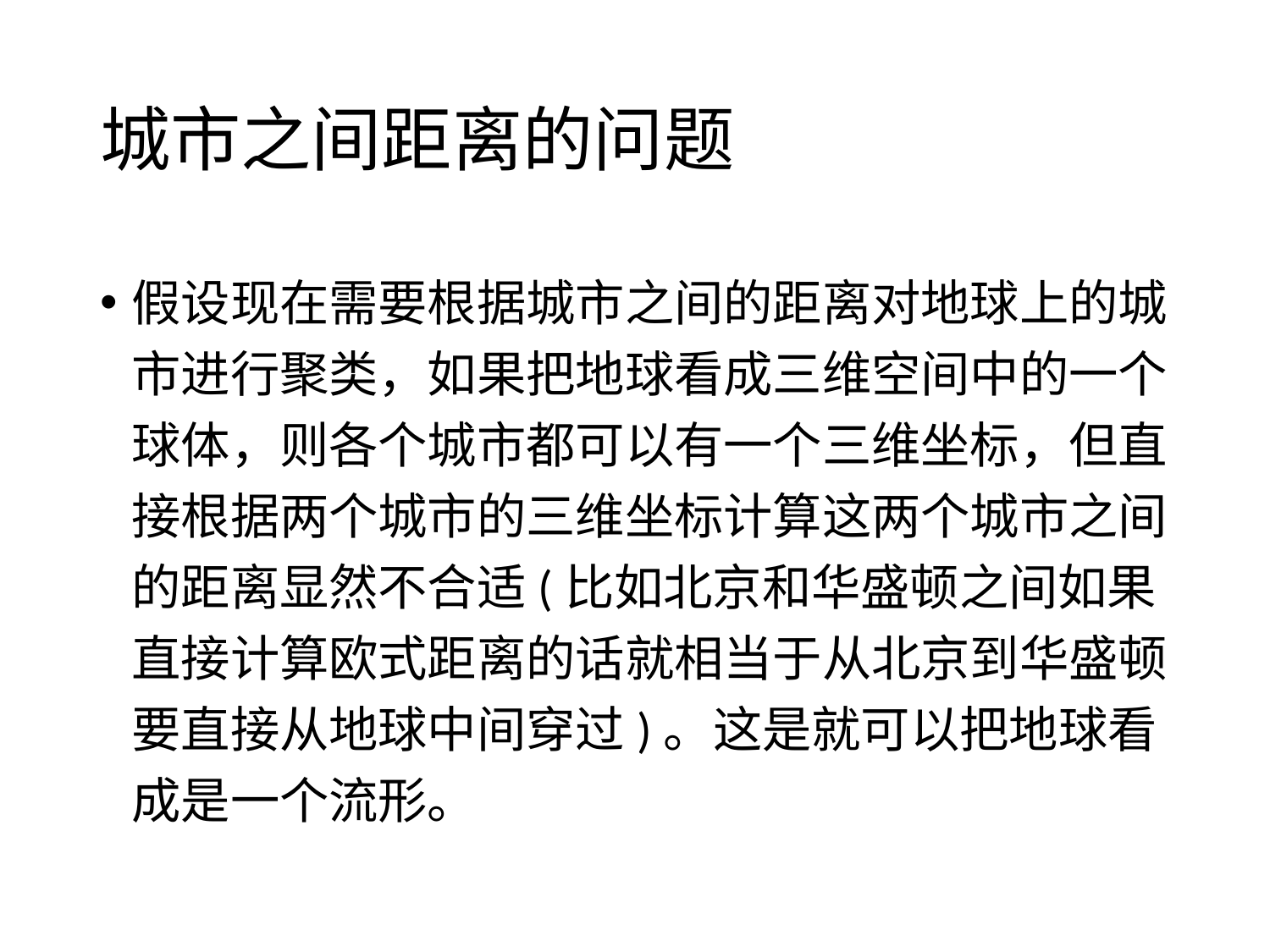

# 城市之间距离的问题
假设现在需要根据城市之间的距离对地球上的城市进行聚类，如果把地球看成三维空间中的一个球体，则各个城市都可以有一个三维坐标，但直接根据两个城市的三维坐标计算这两个城市之间的距离显然不合适(比如北京和华盛顿之间如果直接计算欧式距离的话就相当于从北京到华盛顿要直接从地球中间穿过)。这是就可以把地球看成是一个流形。